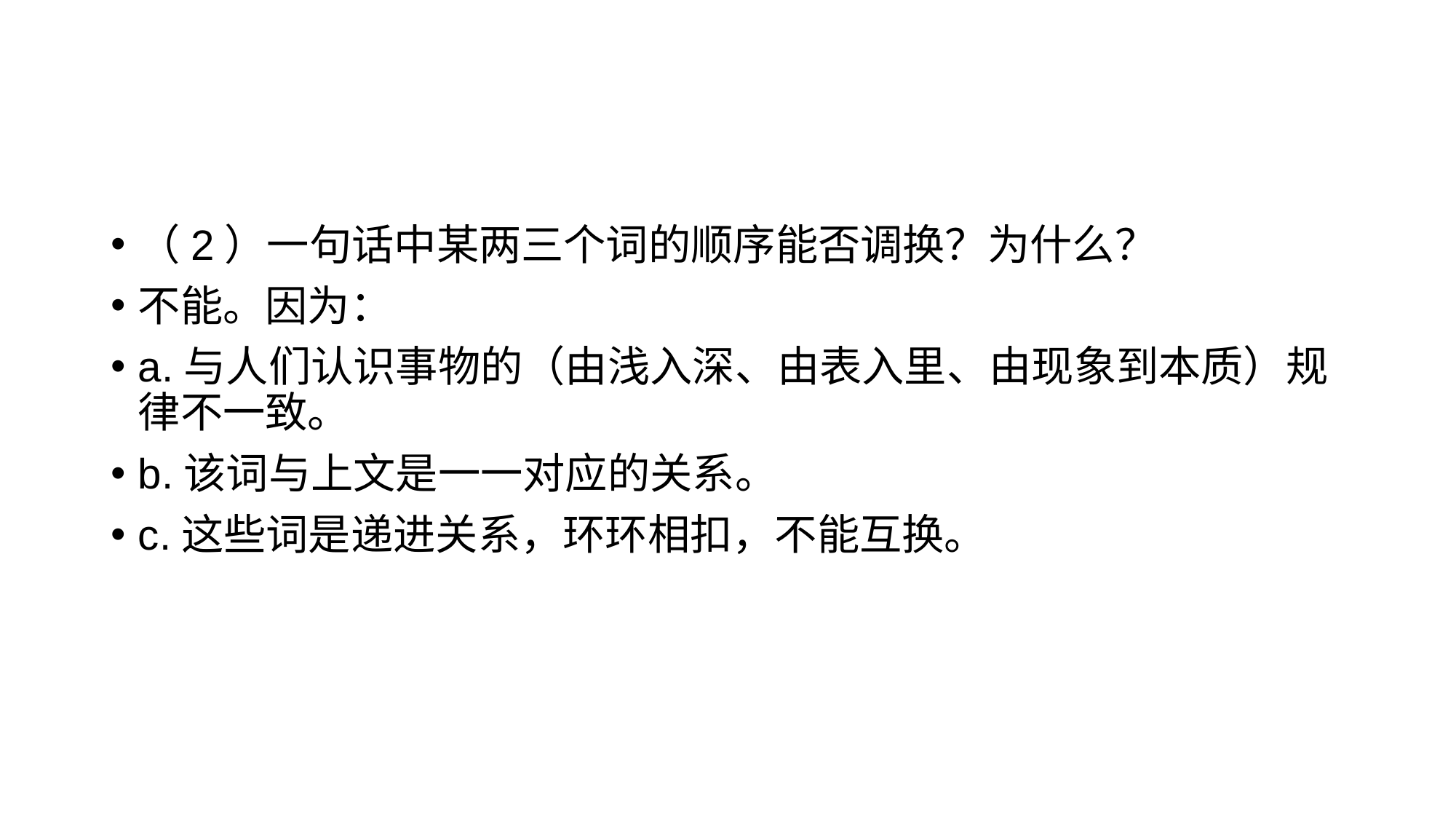

#
（2）一句话中某两三个词的顺序能否调换？为什么？
不能。因为：
a.与人们认识事物的（由浅入深、由表入里、由现象到本质）规律不一致。
b.该词与上文是一一对应的关系。
c.这些词是递进关系，环环相扣，不能互换。